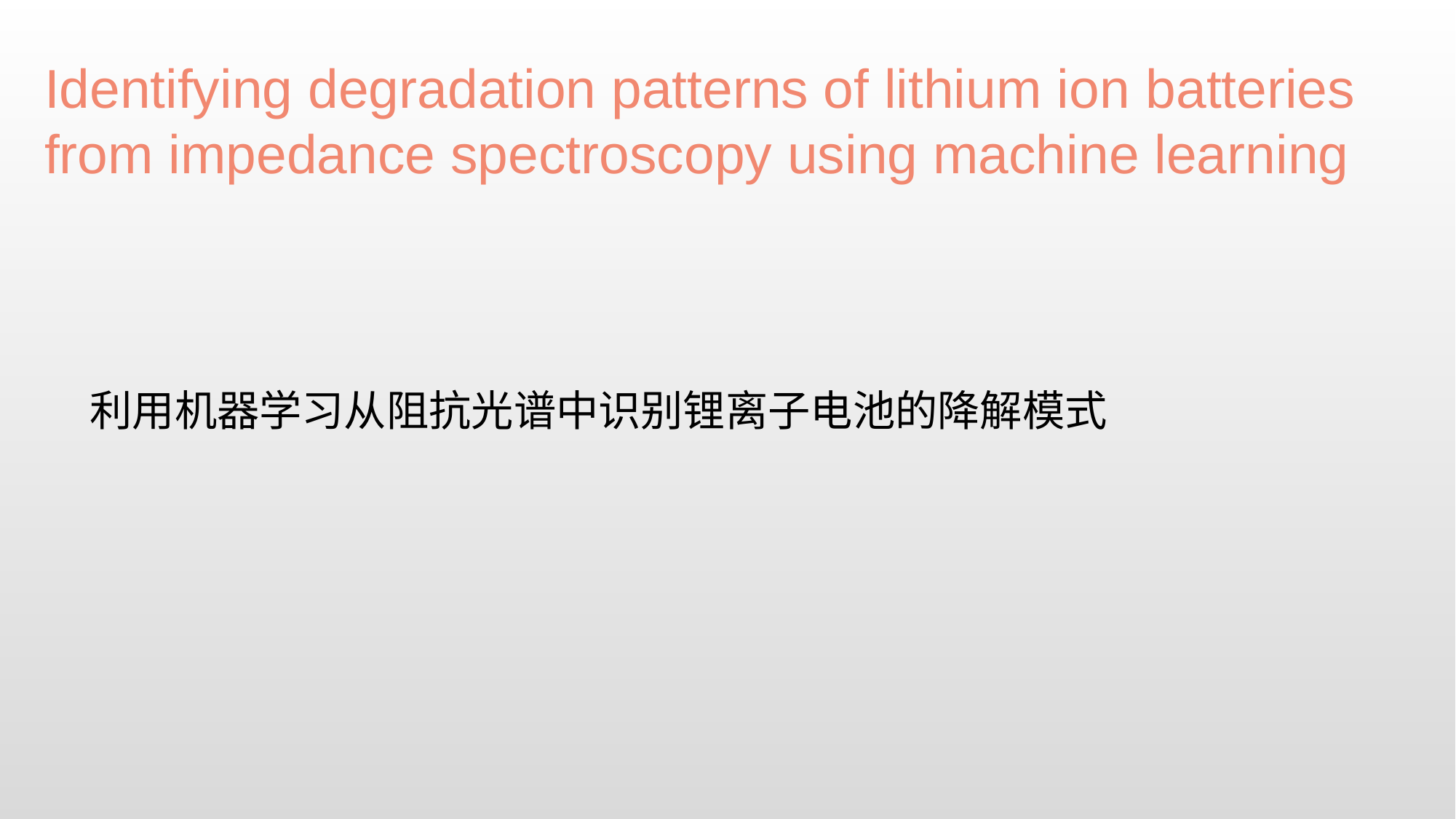

Identifying degradation patterns of lithium ion batteries from impedance spectroscopy using machine learning

利用机器学习从阻抗光谱中识别锂离子电池的降解模式